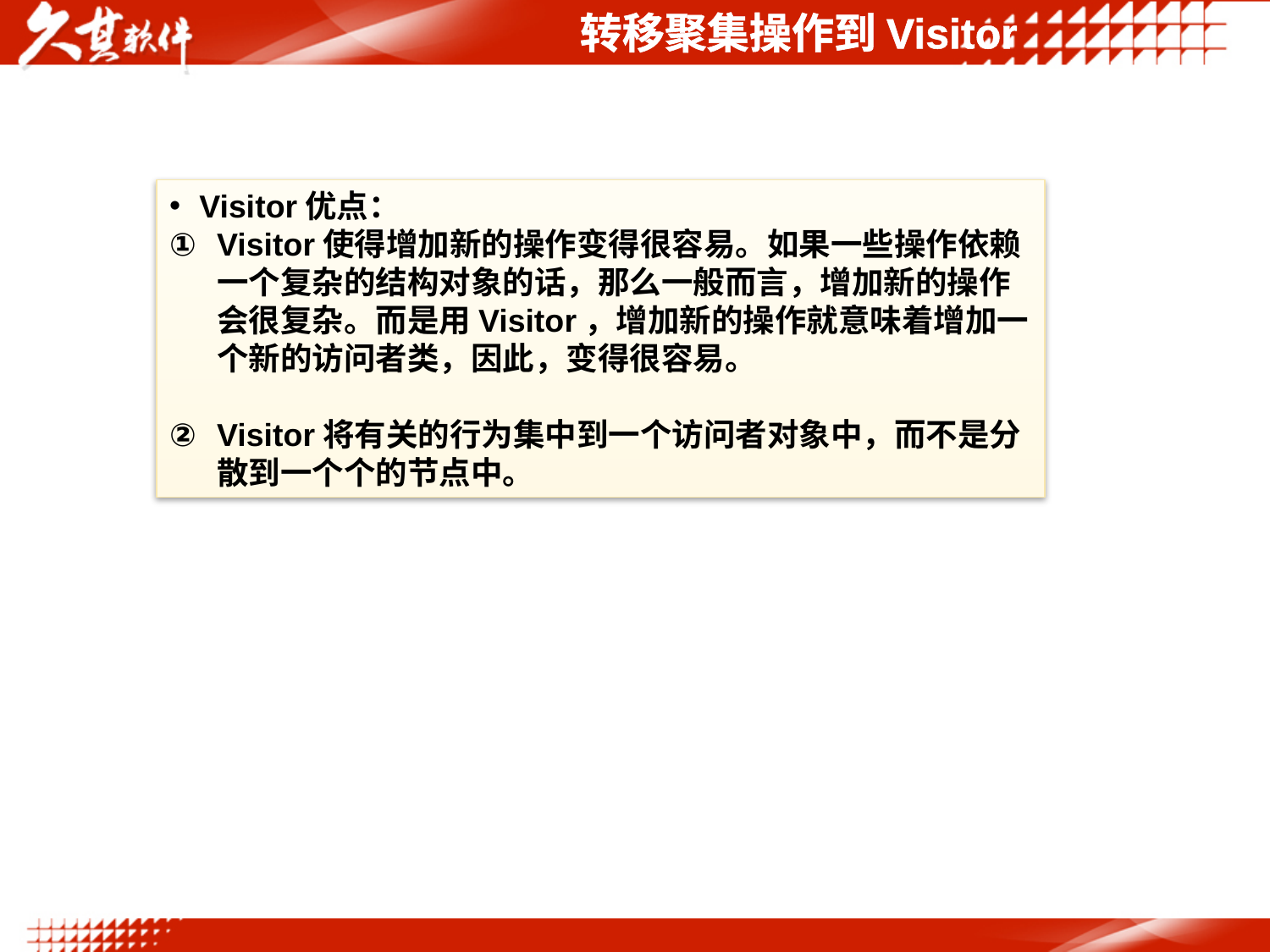

转移聚集操作到Visitor
转移聚集作到Visitor
Visitor优点：
Visitor使得增加新的操作变得很容易。如果一些操作依赖一个复杂的结构对象的话，那么一般而言，增加新的操作会很复杂。而是用Visitor，增加新的操作就意味着增加一个新的访问者类，因此，变得很容易。

Visitor将有关的行为集中到一个访问者对象中，而不是分散到一个个的节点中。